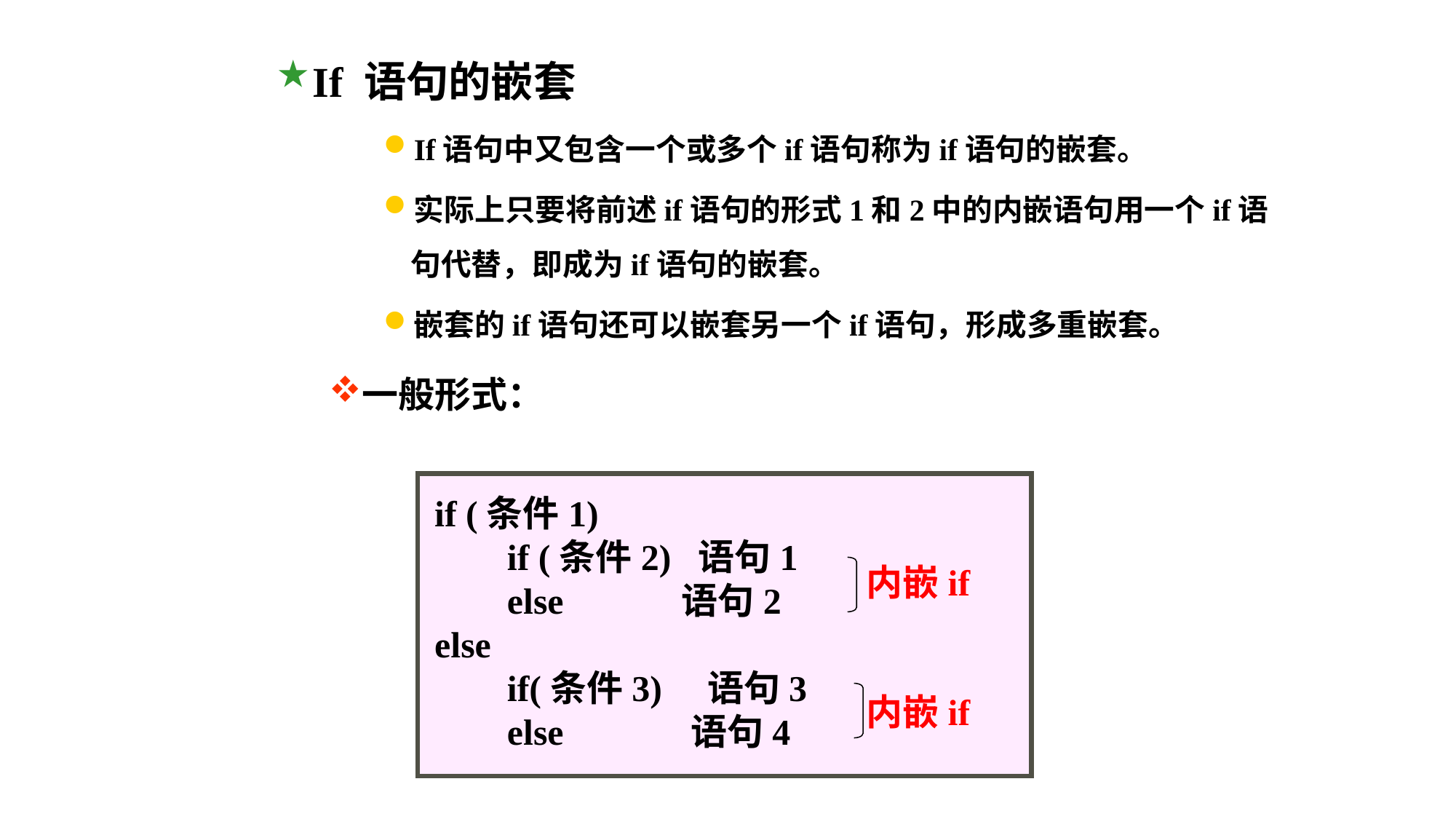

If 语句的嵌套
If语句中又包含一个或多个if语句称为if语句的嵌套。
实际上只要将前述if语句的形式1和2中的内嵌语句用一个if语句代替，即成为if语句的嵌套。
嵌套的if语句还可以嵌套另一个if语句，形成多重嵌套。
一般形式：

if (条件1)
        if (条件2)  语句1
        else            语句2
else
        if(条件3)    语句3
        else             语句4
内嵌if

内嵌if